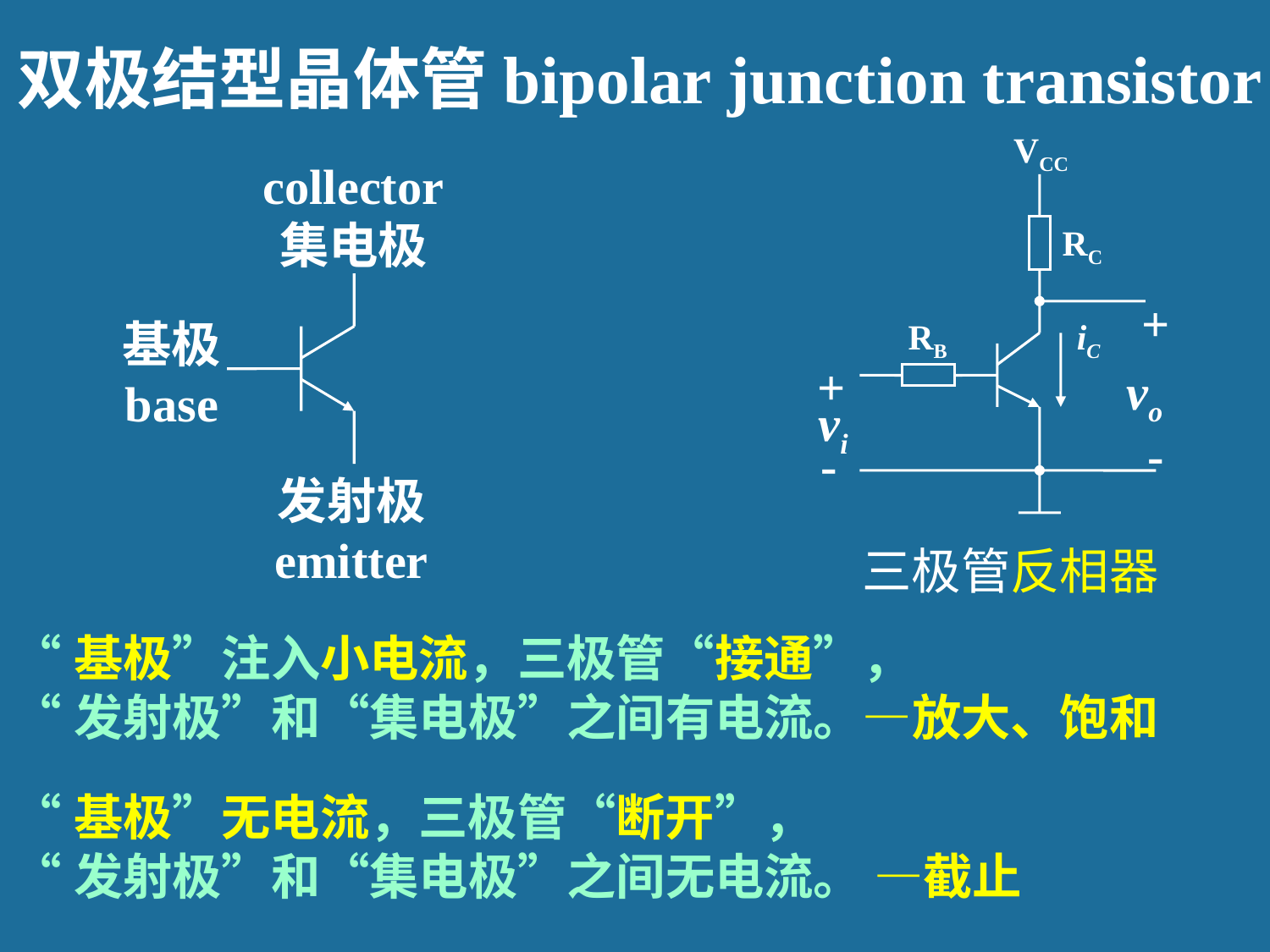

# 双极结型晶体管bipolar junction transistor
VCC

RC
+
RB
iC

+
vo
vi
-
-
三极管反相器
collector
集电极

基极
base

发射极
emitter
“基极”注入小电流，三极管“接通”，
“发射极”和“集电极”之间有电流。—放大、饱和
“基极”无电流，三极管“断开”，
“发射极”和“集电极”之间无电流。 —截止
45